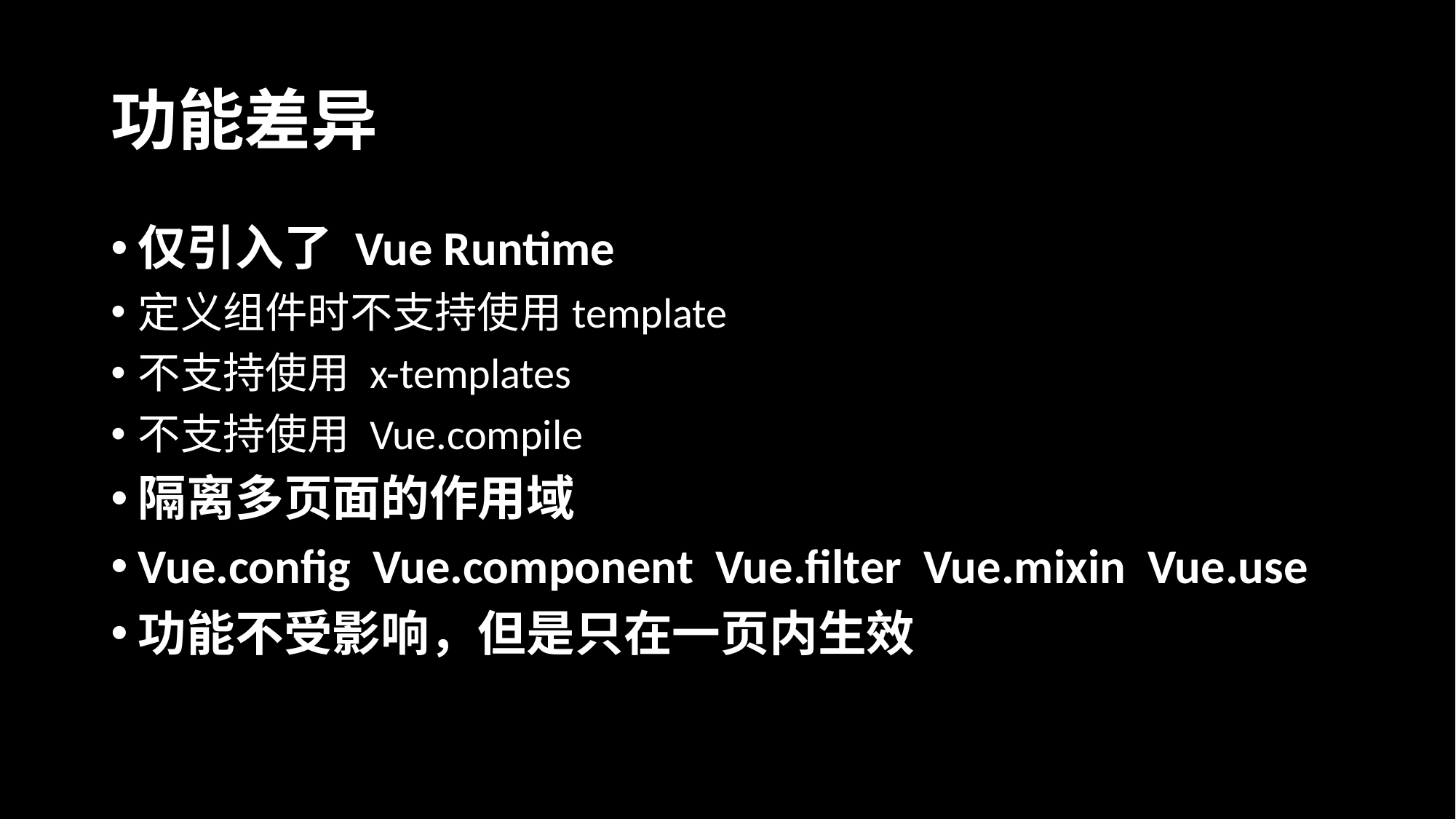

# 功能差异
仅引入了 Vue Runtime
定义组件时不支持使用template
不支持使用 x-templates
不支持使用 Vue.compile
隔离多页面的作用域
Vue.config  Vue.component  Vue.filter  Vue.mixin  Vue.use
功能不受影响，但是只在一页内生效